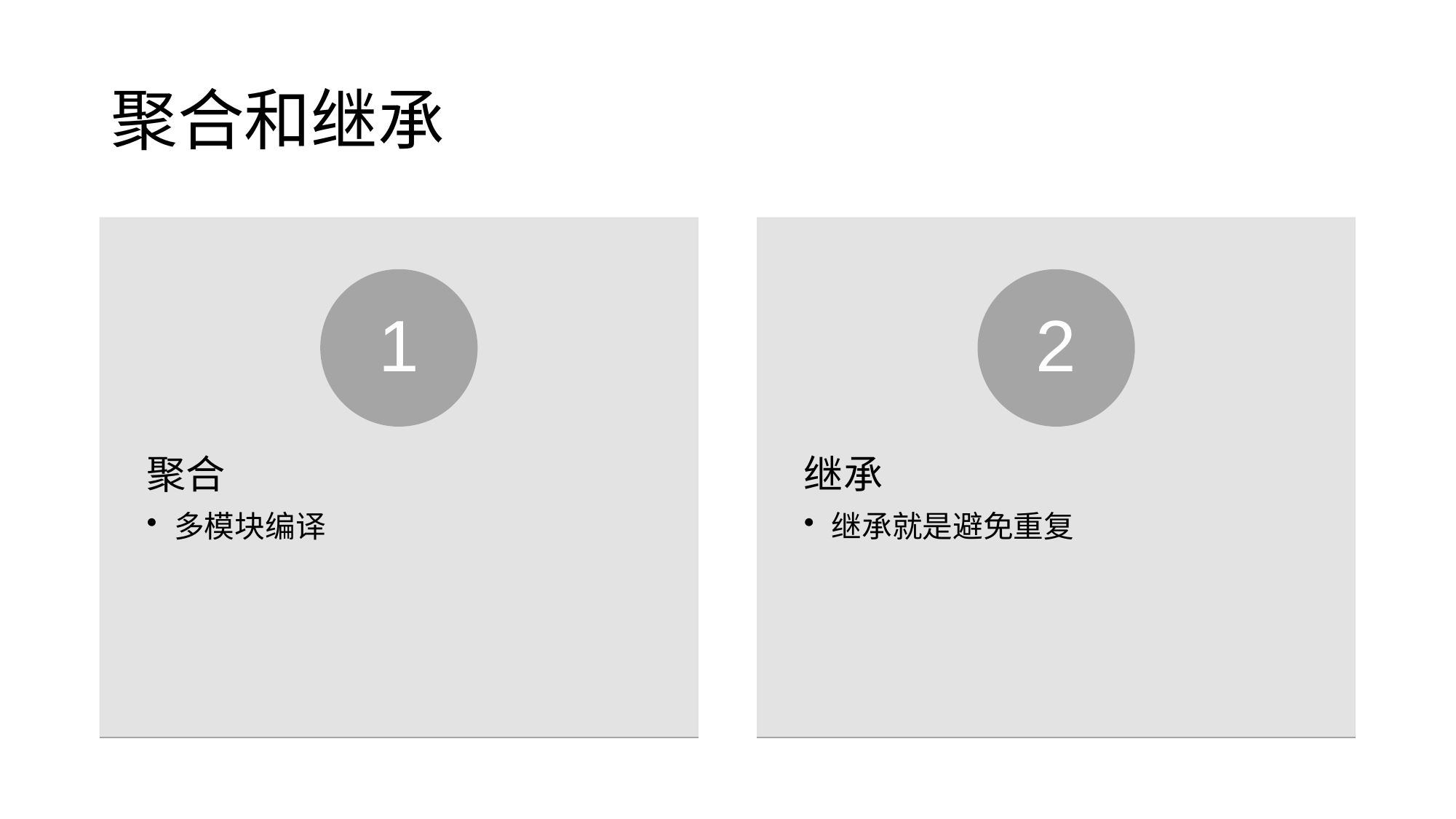

# 聚合和继承
聚合
多模块编译
1
继承
继承就是避免重复
2